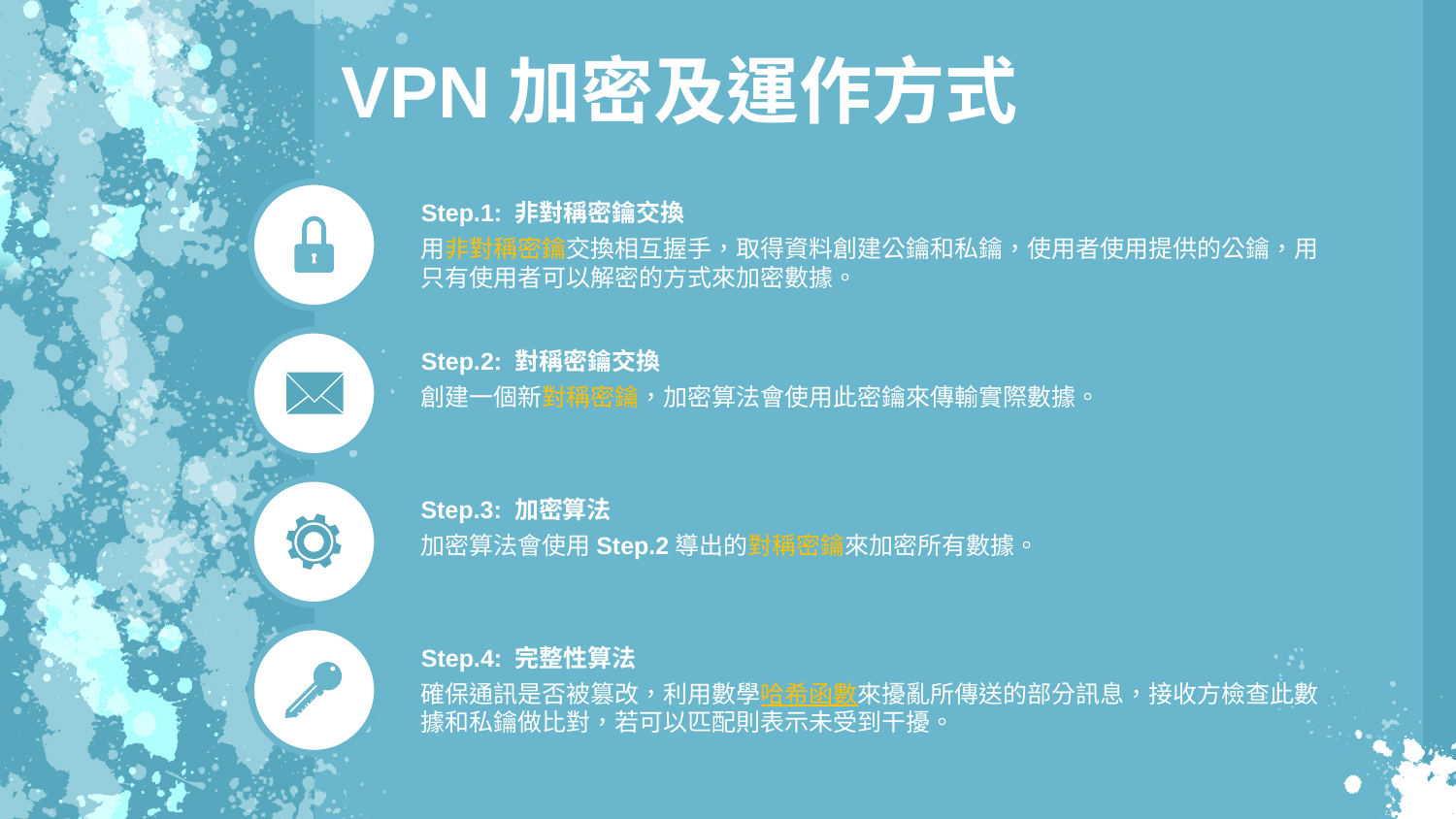

VPN加密及運作方式

Step.1: 非對稱密鑰交換
用非對稱密鑰交換相互握手，取得資料創建公鑰和私鑰，使用者使用提供的公鑰，用只有使用者可以解密的方式來加密數據。

Step.2: 對稱密鑰交換
創建一個新對稱密鑰，加密算法會使用此密鑰來傳輸實際數據。

Step.3: 加密算法
加密算法會使用Step.2導出的對稱密鑰來加密所有數據。

Step.4: 完整性算法
確保通訊是否被篡改，利用數學哈希函數來擾亂所傳送的部分訊息，接收方檢查此數據和私鑰做比對，若可以匹配則表示未受到干擾。